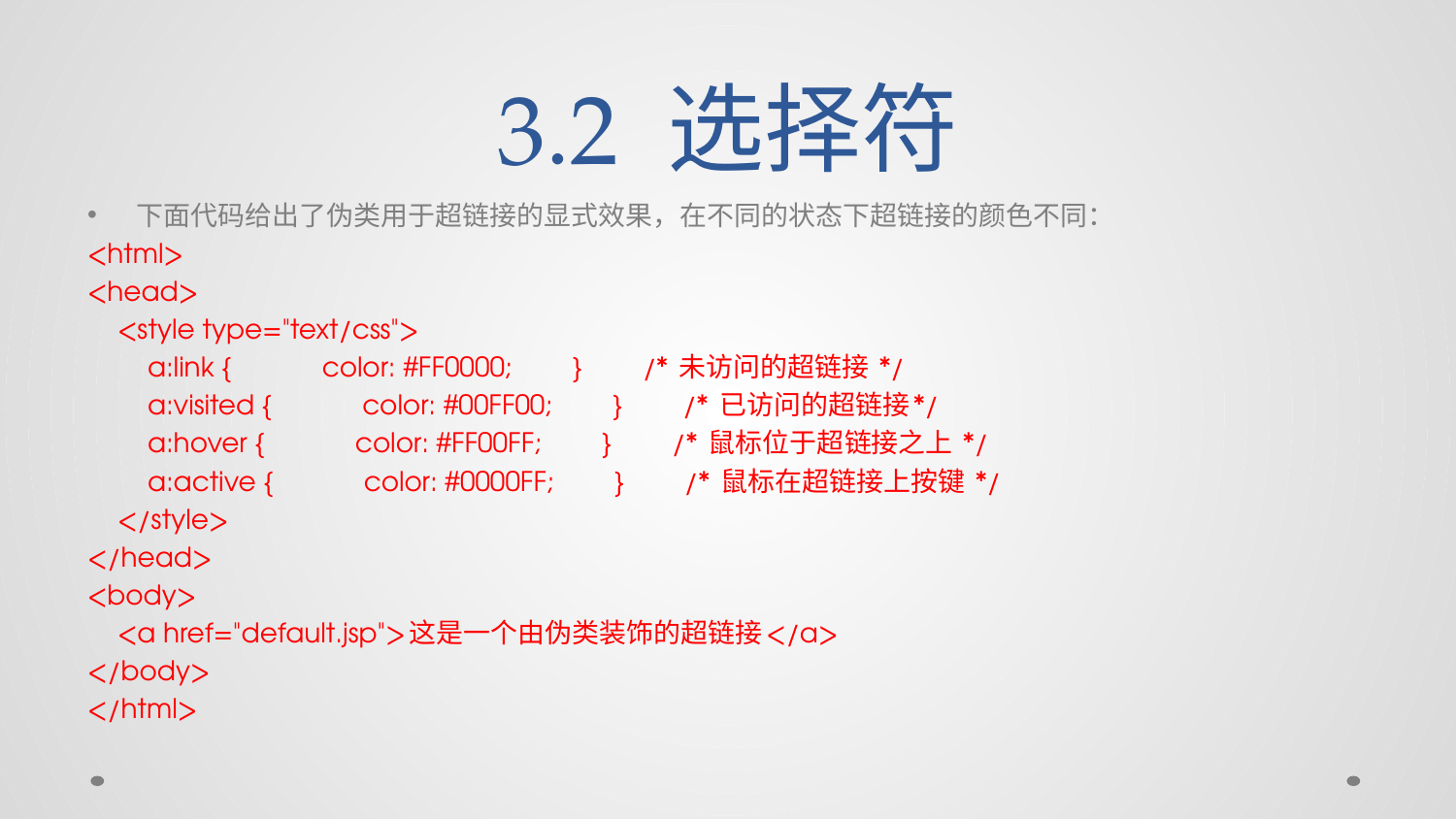

# 3.2 选择符
下面代码给出了伪类用于超链接的显式效果，在不同的状态下超链接的颜色不同：
<html>
<head>
    <style type="text/css">
        a:link {            color: #FF0000;        }        /* 未访问的超链接 */
        a:visited {            color: #00FF00;        }        /* 已访问的超链接*/
        a:hover {            color: #FF00FF;        }        /* 鼠标位于超链接之上 */
        a:active {            color: #0000FF;        }        /* 鼠标在超链接上按键 */
    </style>
</head>
<body>
    <a href="default.jsp">这是一个由伪类装饰的超链接</a>
</body>
</html>